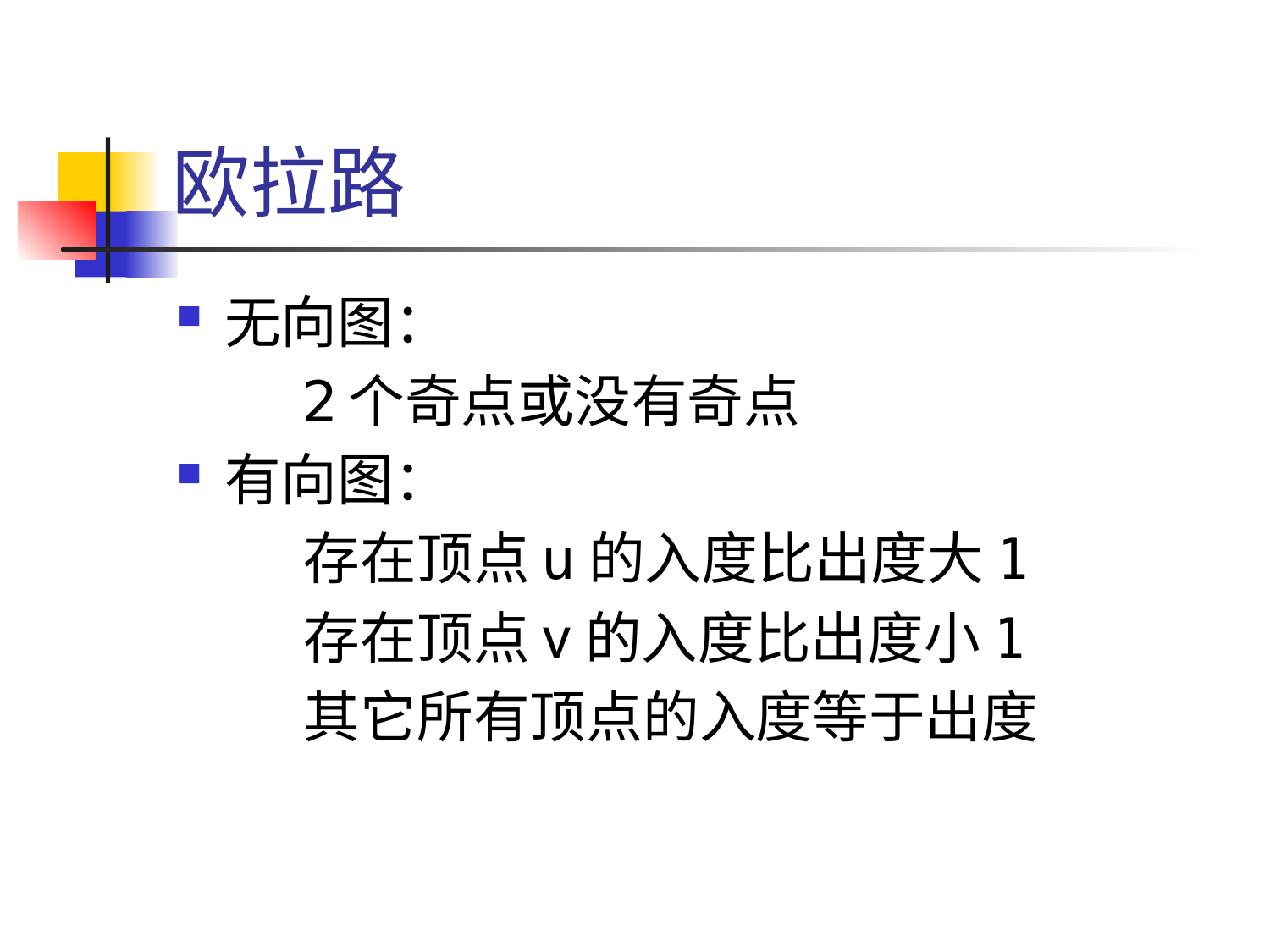

# 欧拉路
无向图：
	2个奇点或没有奇点
有向图：
	存在顶点u的入度比出度大1
	存在顶点v的入度比出度小1
	其它所有顶点的入度等于出度